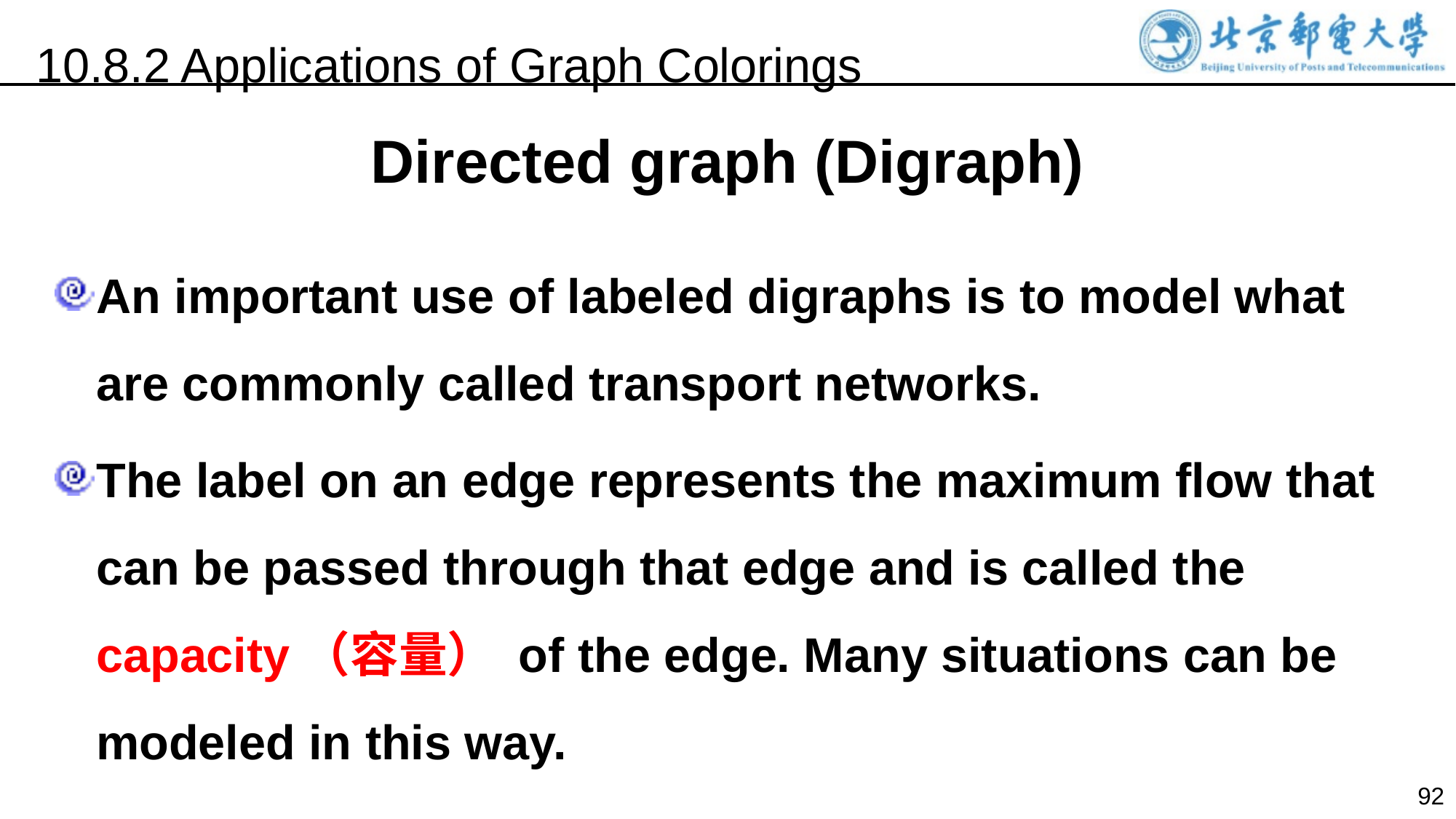

10.8.2 Applications of Graph Colorings
Directed graph (Digraph)
An important use of labeled digraphs is to model what are commonly called transport networks.
The label on an edge represents the maximum flow that can be passed through that edge and is called the capacity（容量） of the edge. Many situations can be modeled in this way.